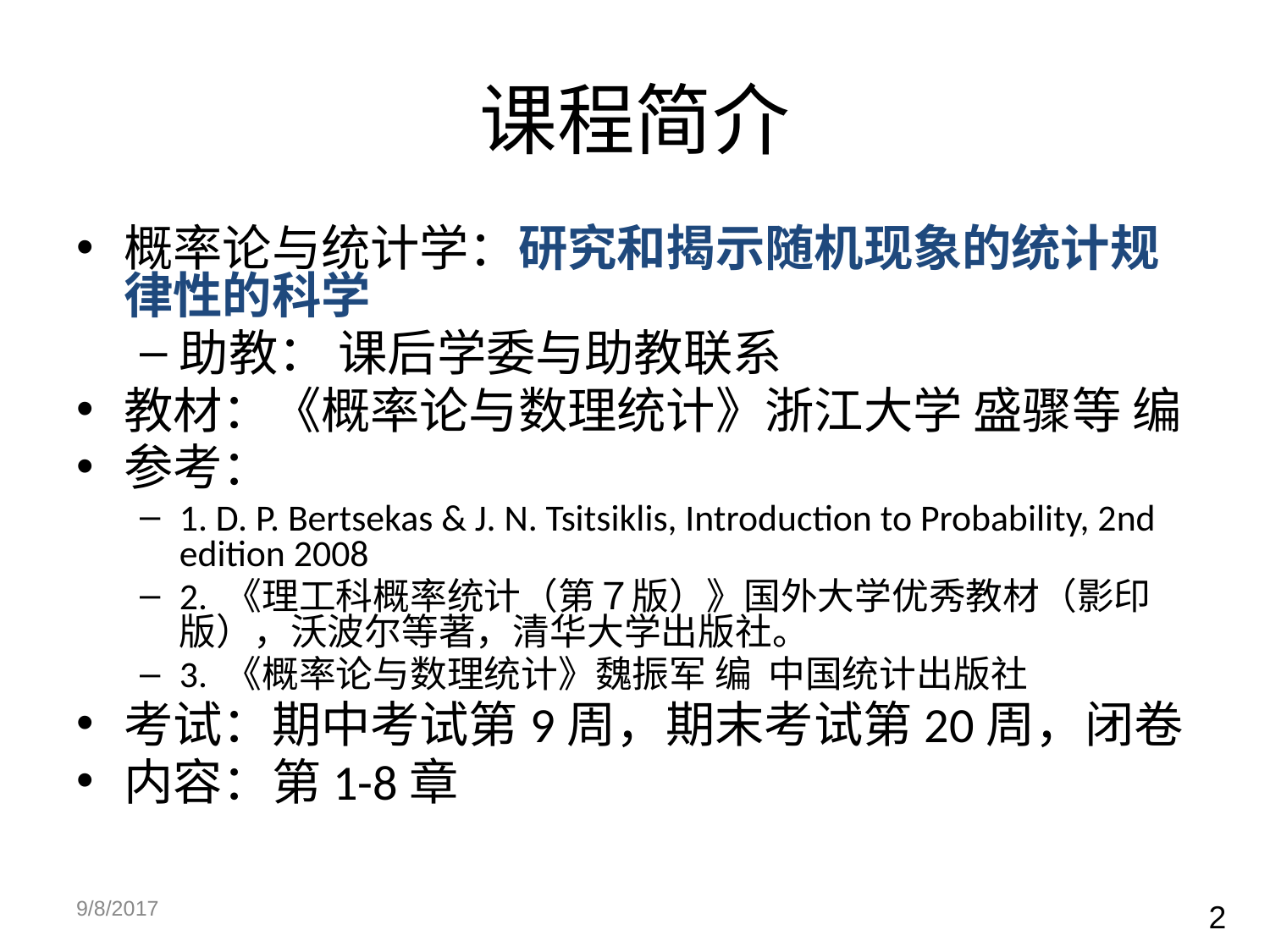

# 课程简介
概率论与统计学：研究和揭示随机现象的统计规律性的科学
助教： 课后学委与助教联系
教材：《概率论与数理统计》浙江大学 盛骤等 编
参考：
1. D. P. Bertsekas & J. N. Tsitsiklis, Introduction to Probability, 2nd edition 2008
2. 《理工科概率统计（第７版）》国外大学优秀教材（影印版），沃波尔等著，清华大学出版社。
3. 《概率论与数理统计》魏振军 编  中国统计出版社
考试：期中考试第9周，期末考试第20周，闭卷
内容：第1-8章
2
9/8/2017